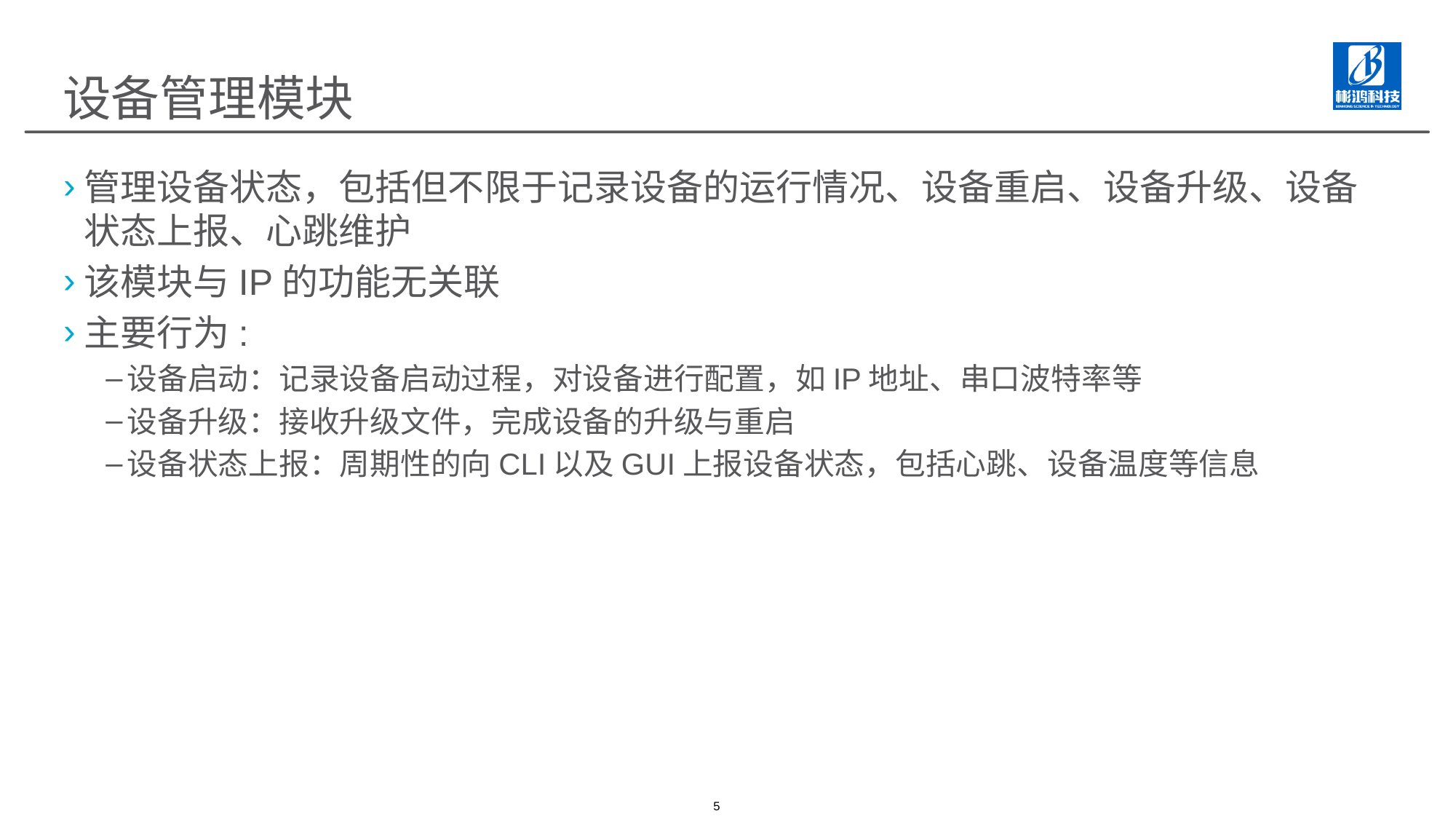

# 设备管理模块
管理设备状态，包括但不限于记录设备的运行情况、设备重启、设备升级、设备状态上报、心跳维护
该模块与IP的功能无关联
主要行为:
设备启动：记录设备启动过程，对设备进行配置，如IP地址、串口波特率等
设备升级：接收升级文件，完成设备的升级与重启
设备状态上报：周期性的向CLI以及GUI上报设备状态，包括心跳、设备温度等信息